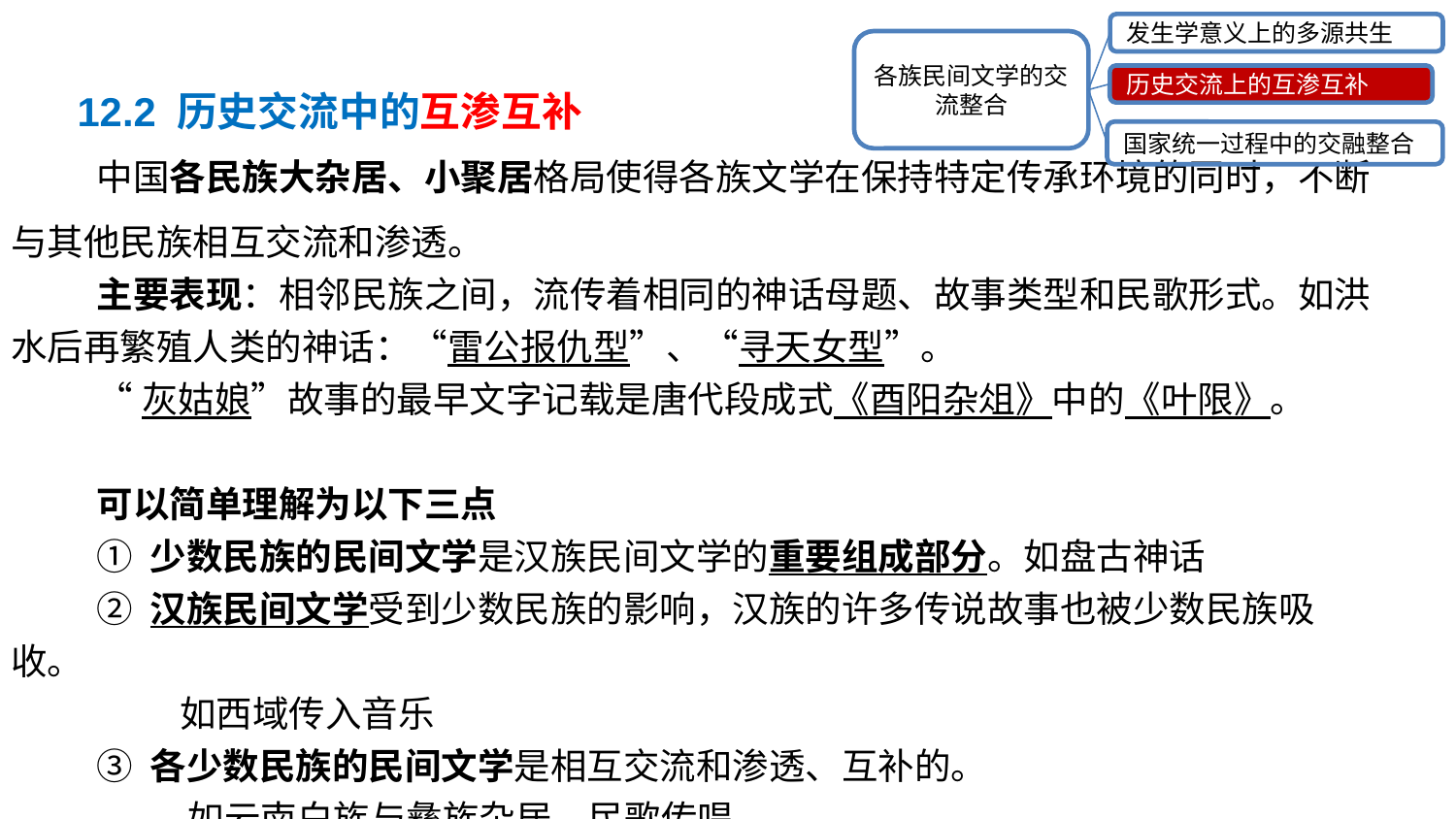

发生学意义上的多源共生
各族民间文学的交流整合
历史交流上的互渗互补
国家统一过程中的交融整合
12.2 历史交流中的互渗互补
中国各民族大杂居、小聚居格局使得各族文学在保持特定传承环境的同时，不断与其他民族相互交流和渗透。
主要表现：相邻民族之间，流传着相同的神话母题、故事类型和民歌形式。如洪水后再繁殖人类的神话：“雷公报仇型”、“寻天女型”。
“灰姑娘”故事的最早文字记载是唐代段成式《酉阳杂俎》中的《叶限》。

可以简单理解为以下三点
① 少数民族的民间文学是汉族民间文学的重要组成部分。如盘古神话
② 汉族民间文学受到少数民族的影响，汉族的许多传说故事也被少数民族吸收。
         如西域传入音乐
③ 各少数民族的民间文学是相互交流和渗透、互补的。
          如云南白族与彝族杂居，民歌传唱。